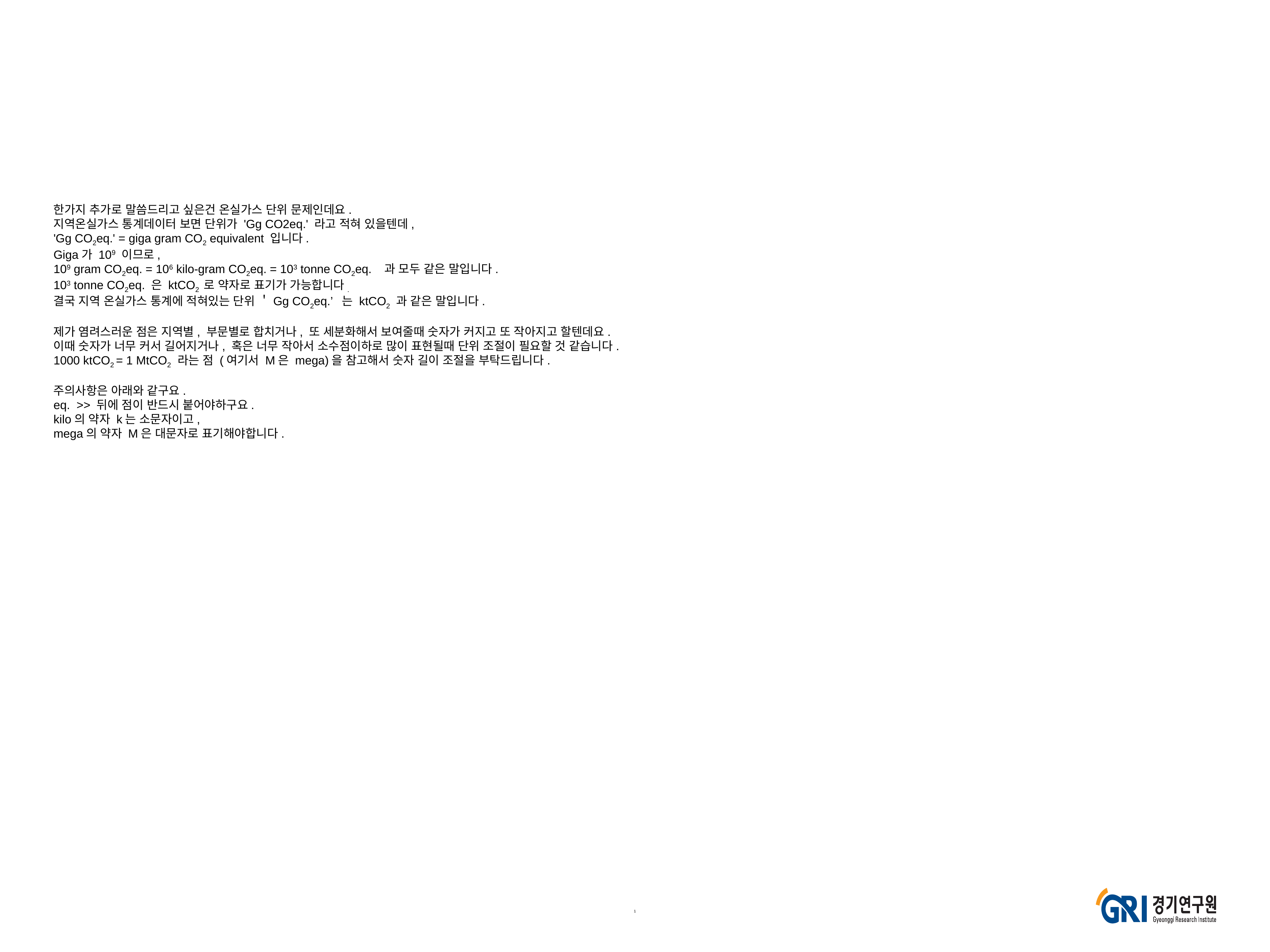

한가지 추가로 말씀드리고 싶은건 온실가스 단위 문제인데요.
지역온실가스 통계데이터 보면 단위가 'Gg CO2eq.' 라고 적혀 있을텐데,
'Gg CO2eq.' = giga gram CO2 equivalent 입니다.
Giga가 109 이므로,
109 gram CO2eq. = 106 kilo-gram CO2eq. = 103 tonne CO2eq.   과 모두 같은 말입니다.
103 tonne CO2eq. 은 ktCO2 로 약자로 표기가 가능합니다.
결국 지역 온실가스 통계에 적혀있는 단위 ＇Gg CO2eq.’  는 ktCO2 과 같은 말입니다.

제가 염려스러운 점은 지역별, 부문별로 합치거나, 또 세분화해서 보여줄때 숫자가 커지고 또 작아지고 할텐데요.
이때 숫자가 너무 커서 길어지거나, 혹은 너무 작아서 소수점이하로 많이 표현될때 단위 조절이 필요할 것 같습니다.
1000 ktCO2 = 1 MtCO2  라는 점 (여기서 M은 mega)을 참고해서 숫자 길이 조절을 부탁드립니다.

주의사항은 아래와 같구요.
eq.  >> 뒤에 점이 반드시 붙어야하구요.
kilo의 약자 k는 소문자이고,
mega의 약자 M은 대문자로 표기해야합니다.